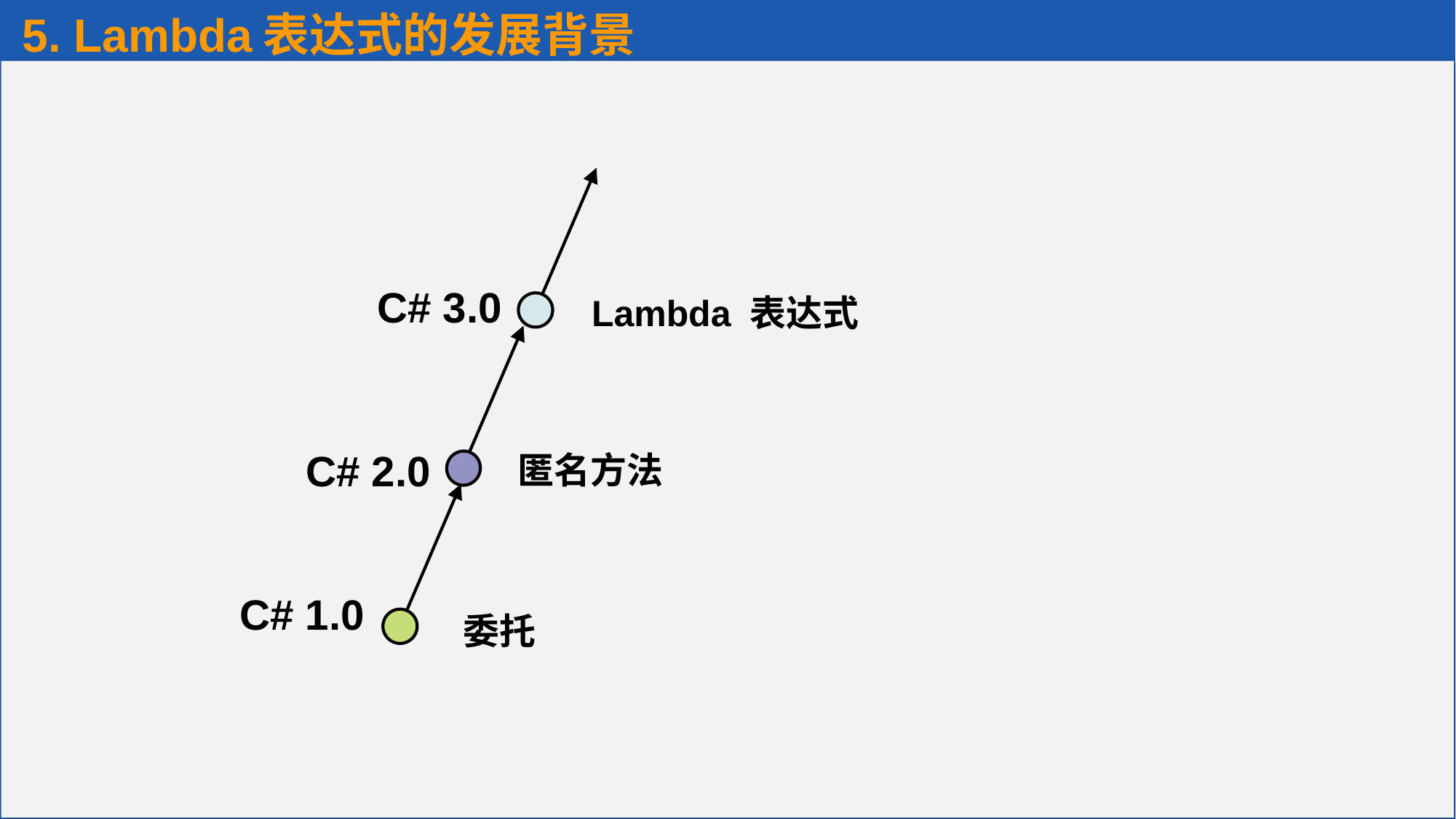

5. Lambda表达式的发展背景

C# 3.0
Lambda 表达式

C# 2.0
匿名方法

C# 1.0
委托